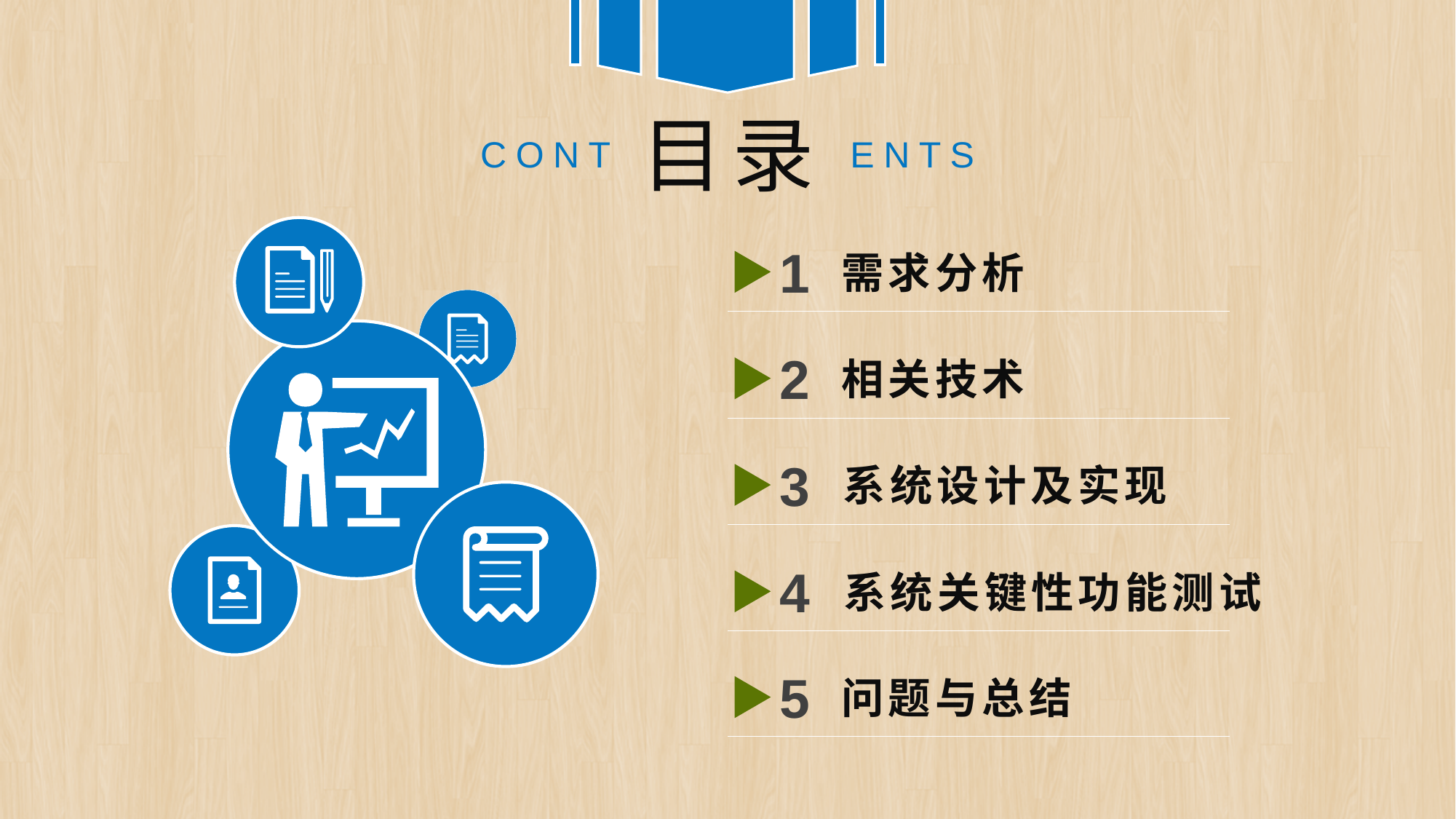

目录
CONT            ENTS

1
需求分析

2
相关技术

3
系统设计及实现

4
系统关键性功能测试

5
问题与总结